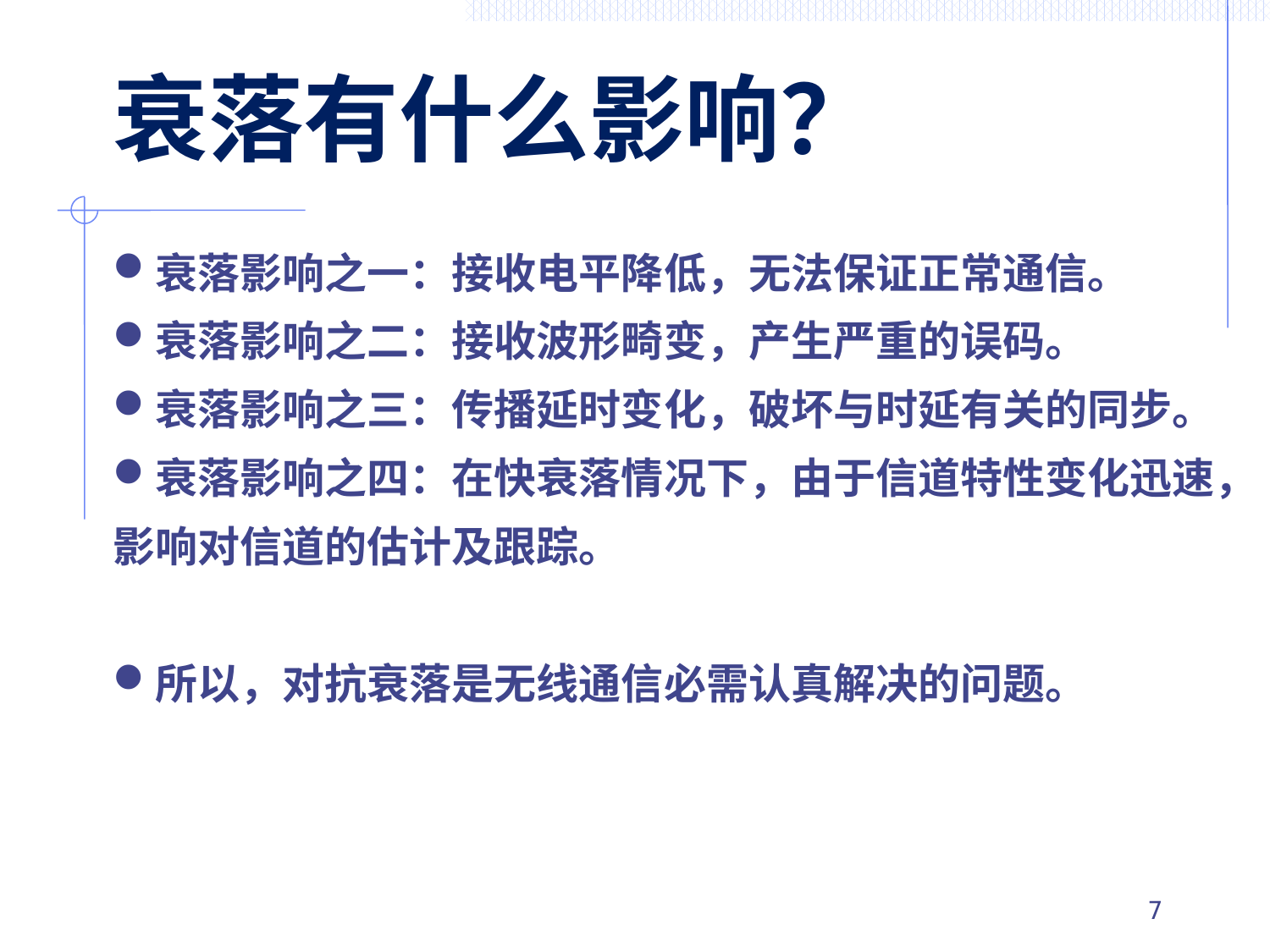

# 衰落有什么影响？
衰落影响之一：接收电平降低，无法保证正常通信。
衰落影响之二：接收波形畸变，产生严重的误码。
衰落影响之三：传播延时变化，破坏与时延有关的同步。
衰落影响之四：在快衰落情况下，由于信道特性变化迅速，影响对信道的估计及跟踪。

所以，对抗衰落是无线通信必需认真解决的问题。
7